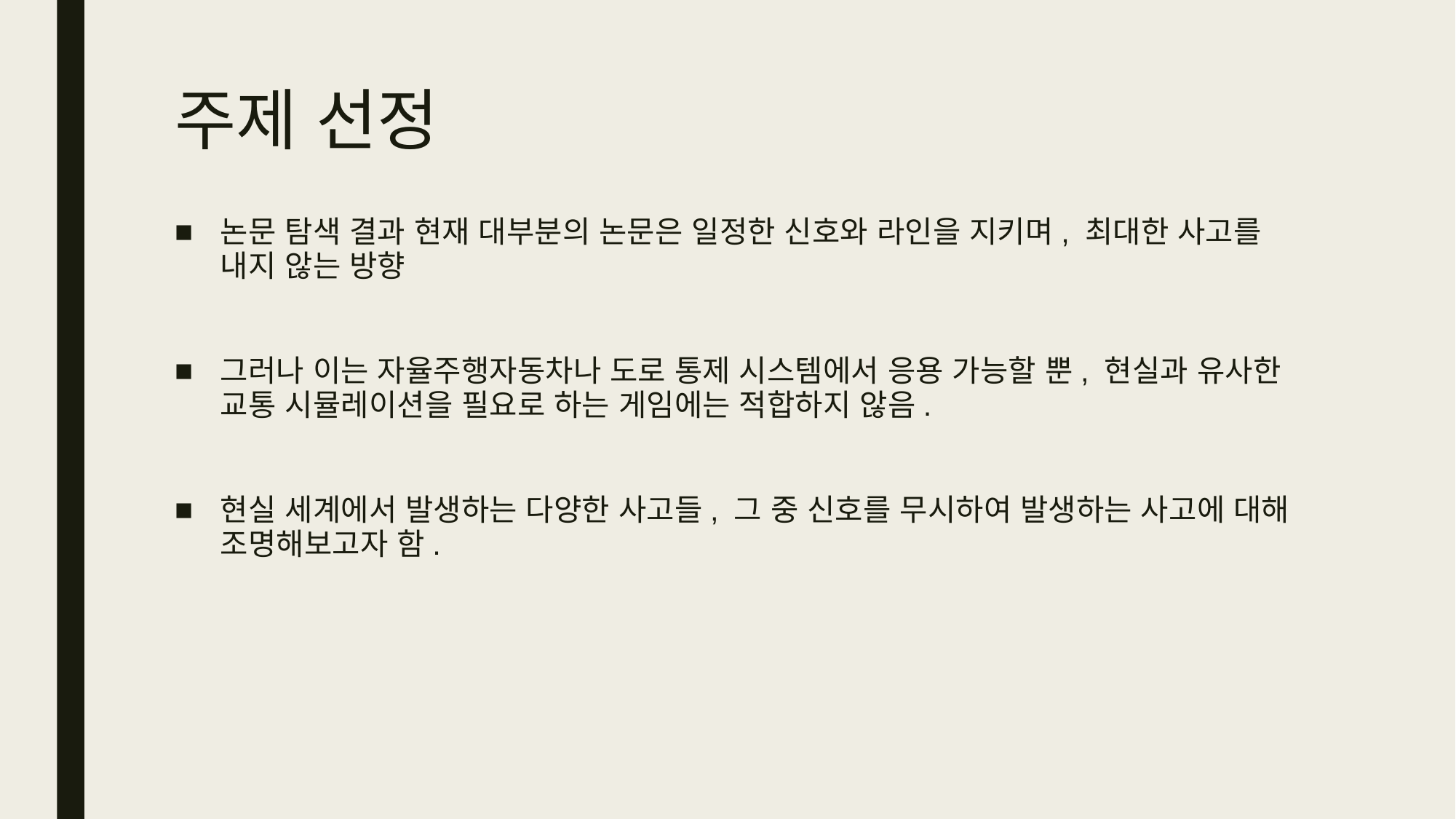

# 주제 선정
논문 탐색 결과 현재 대부분의 논문은 일정한 신호와 라인을 지키며, 최대한 사고를 내지 않는 방향

그러나 이는 자율주행자동차나 도로 통제 시스템에서 응용 가능할 뿐, 현실과 유사한 교통 시뮬레이션을 필요로 하는 게임에는 적합하지 않음.

현실 세계에서 발생하는 다양한 사고들, 그 중 신호를 무시하여 발생하는 사고에 대해 조명해보고자 함.